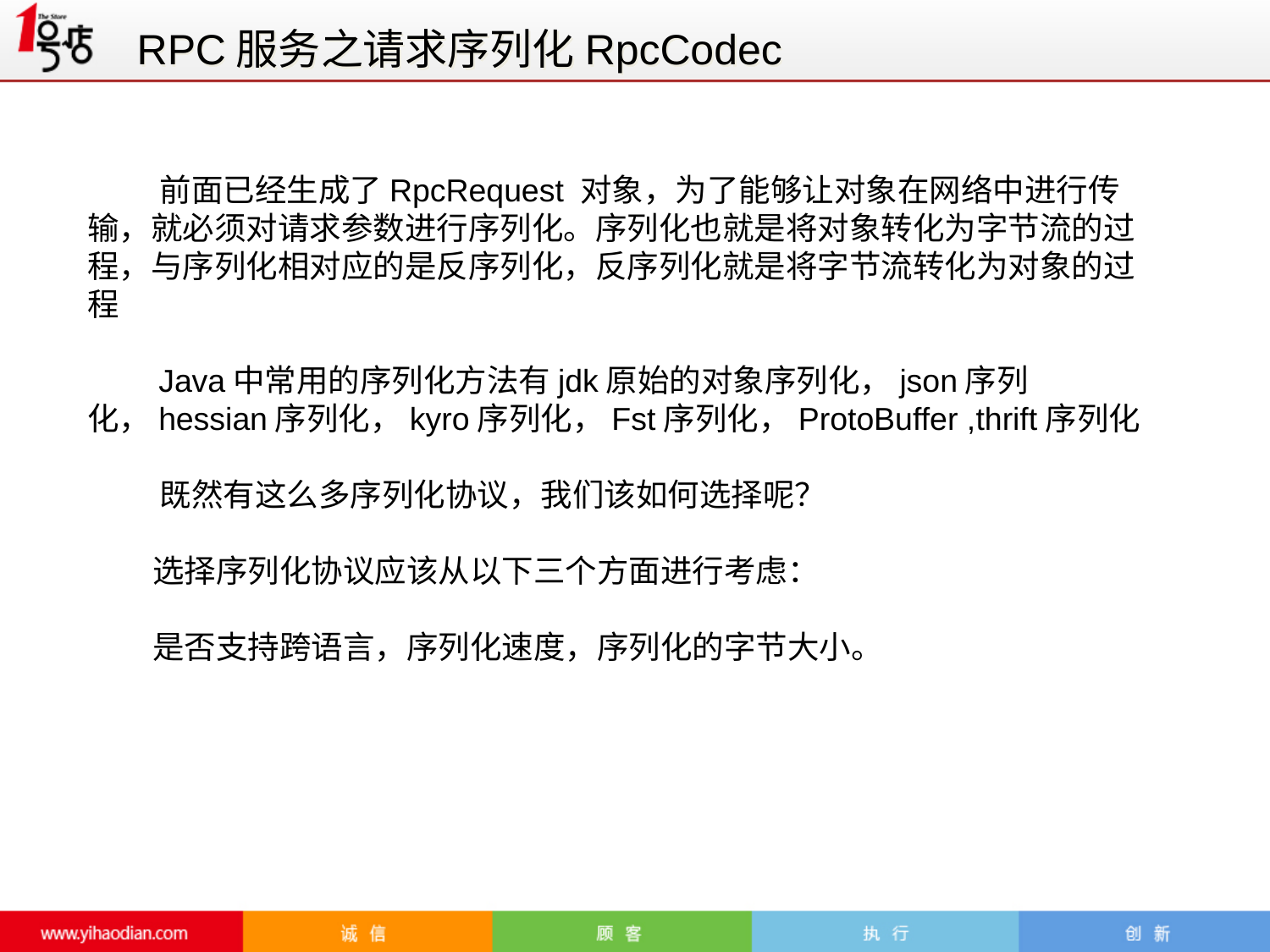

RPC服务之请求序列化RpcCodec

         前面已经生成了RpcRequest 对象，为了能够让对象在网络中进行传输，就必须对请求参数进行序列化。序列化也就是将对象转化为字节流的过程，与序列化相对应的是反序列化，反序列化就是将字节流转化为对象的过程

        Java中常用的序列化方法有jdk原始的对象序列化，json序列化，hessian序列化，kyro序列化，Fst序列化，ProtoBuffer ,thrift序列化

         既然有这么多序列化协议，我们该如何选择呢？

        选择序列化协议应该从以下三个方面进行考虑：

        是否支持跨语言，序列化速度，序列化的字节大小。